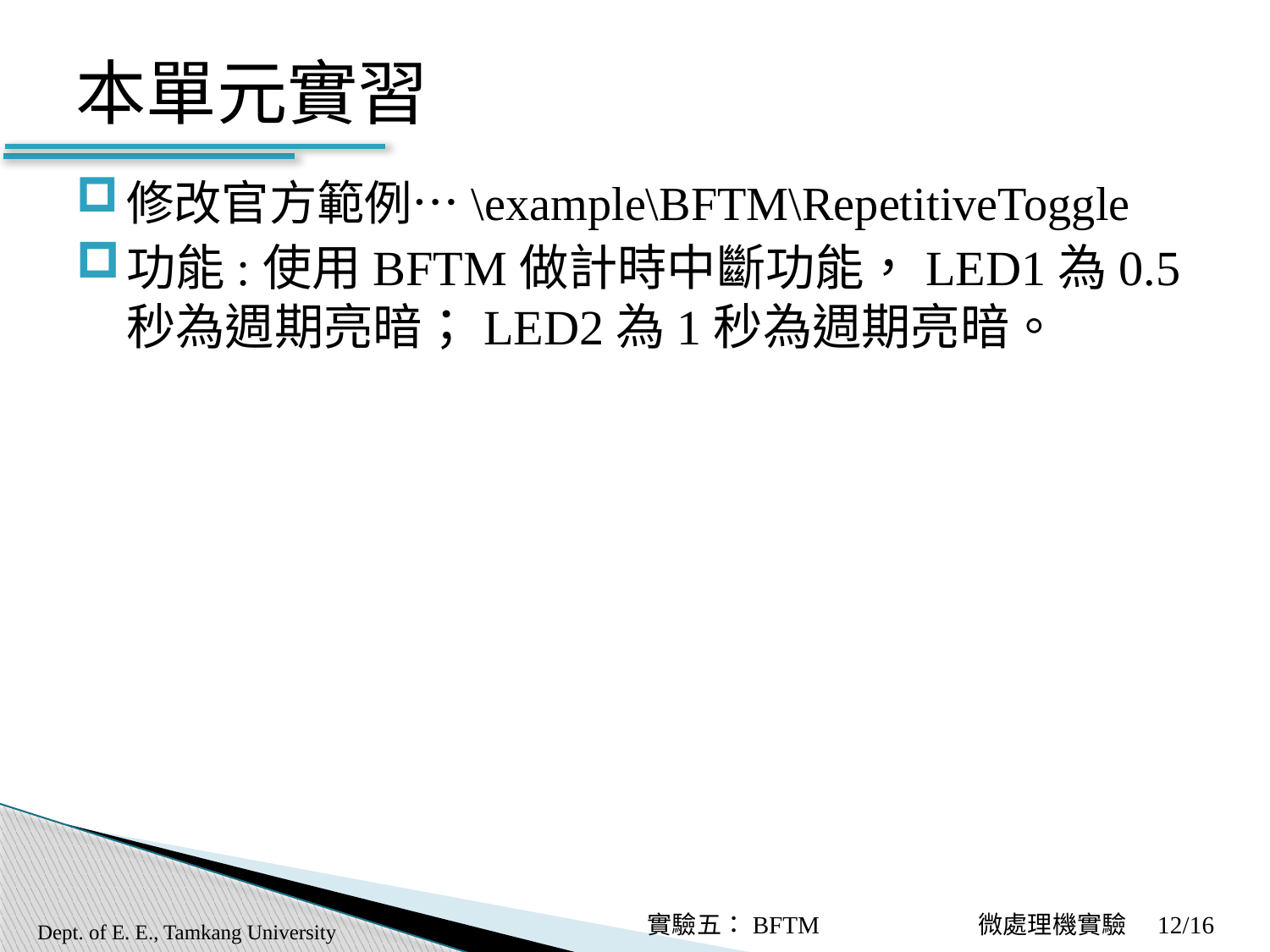

# 本單元實習
修改官方範例…\example\BFTM\RepetitiveToggle
功能:使用BFTM做計時中斷功能，LED1為0.5秒為週期亮暗；LED2為1秒為週期亮暗。